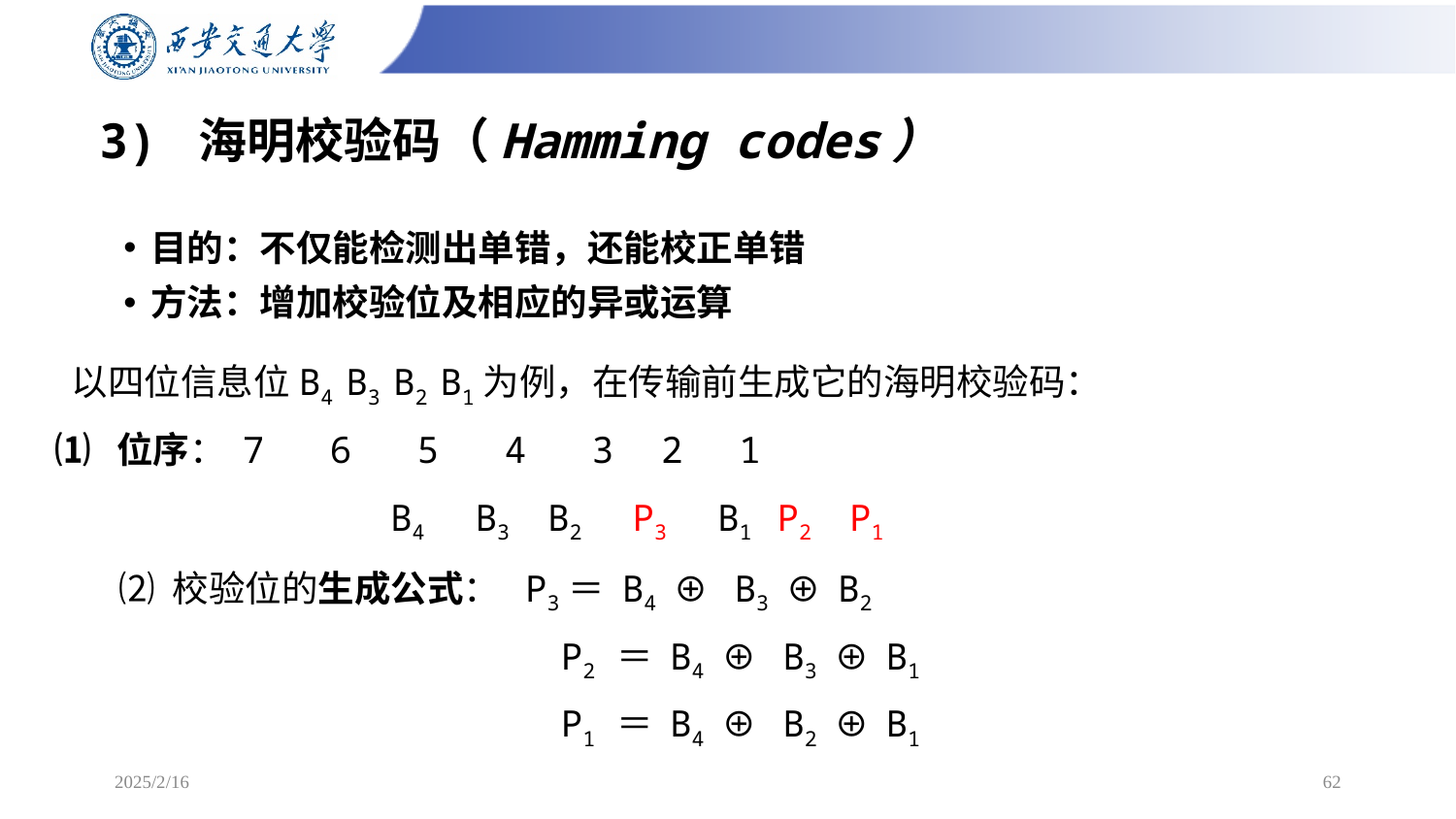

# 3) 海明校验码（Hamming codes）

目的：不仅能检测出单错，还能校正单错
方法：增加校验位及相应的异或运算
        以四位信息位B4 B3 B2 B1为例，在传输前生成它的海明校验码：
       ⑴  位序： 7   6   5   4   3   2   1
                  B4    B3   B2    P3    B1  P2   P1
⑵ 校验位的生成公式：  P3＝ B4 ⊕ B3 ⊕ B2
                                   P2 ＝ B4 ⊕ B3 ⊕ B1
                                   P1 ＝ B4 ⊕ B2 ⊕ B1
2025/2/16
62